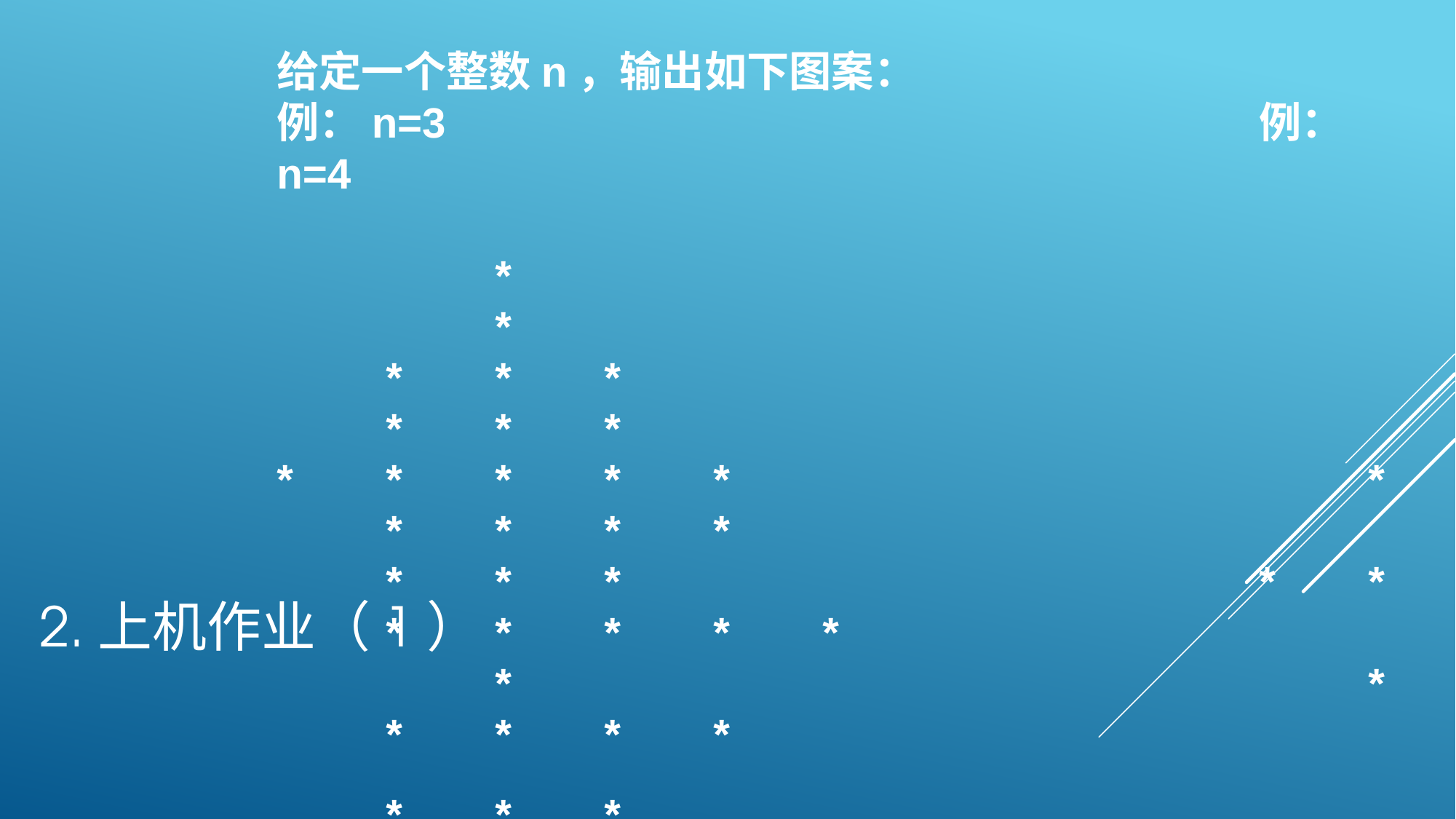

给定一个整数n，输出如下图案：
例：n=3								例：n=4

		*										*
	*	*	*								*	*	*
*	*	*	*	*						*	*	*	*	*
	*	*	*						*	*	*	*	*	*	*
		*								*	*	*	*	*
											*	*	*
												*

2.上机作业（1）